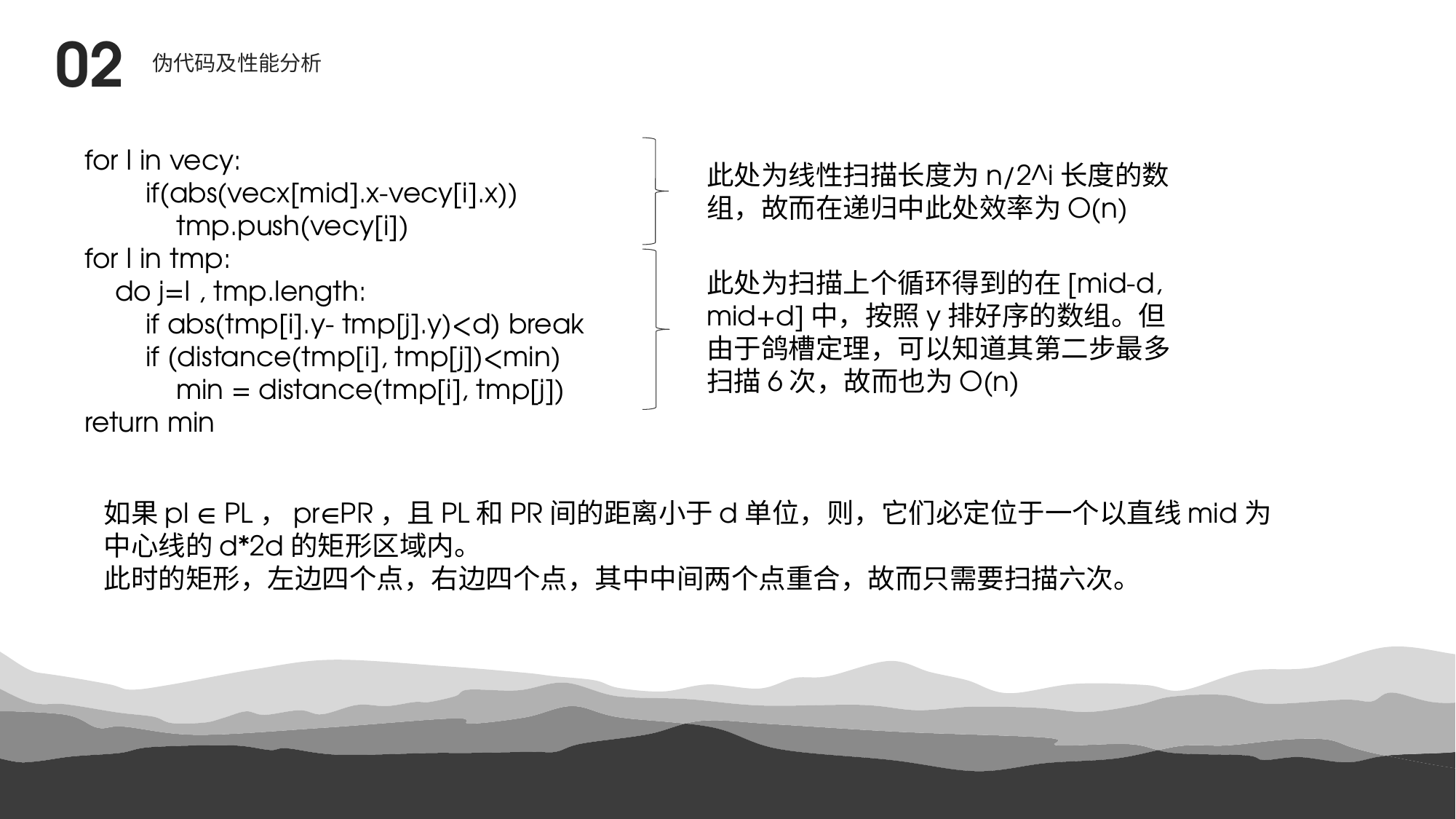

02
伪代码及性能分析
for I in vecy:
        if(abs(vecx[mid].x-vecy[i].x))
            tmp.push(vecy[i])
for I in tmp:
    do j=I , tmp.length:
        if abs(tmp[i].y- tmp[j].y)<d) break
        if (distance(tmp[i], tmp[j])<min)
            min = distance(tmp[i], tmp[j])
return min

此处为线性扫描长度为n/2^i长度的数组，故而在递归中此处效率为O(n)

此处为扫描上个循环得到的在[mid-d, mid+d]中，按照y排好序的数组。但由于鸽槽定理，可以知道其第二步最多扫描6次，故而也为O(n)
如果pl ∈ PL，pr∈PR，且PL和PR间的距离小于d单位，则，它们必定位于一个以直线mid为中心线的d*2d的矩形区域内。
此时的矩形，左边四个点，右边四个点，其中中间两个点重合，故而只需要扫描六次。